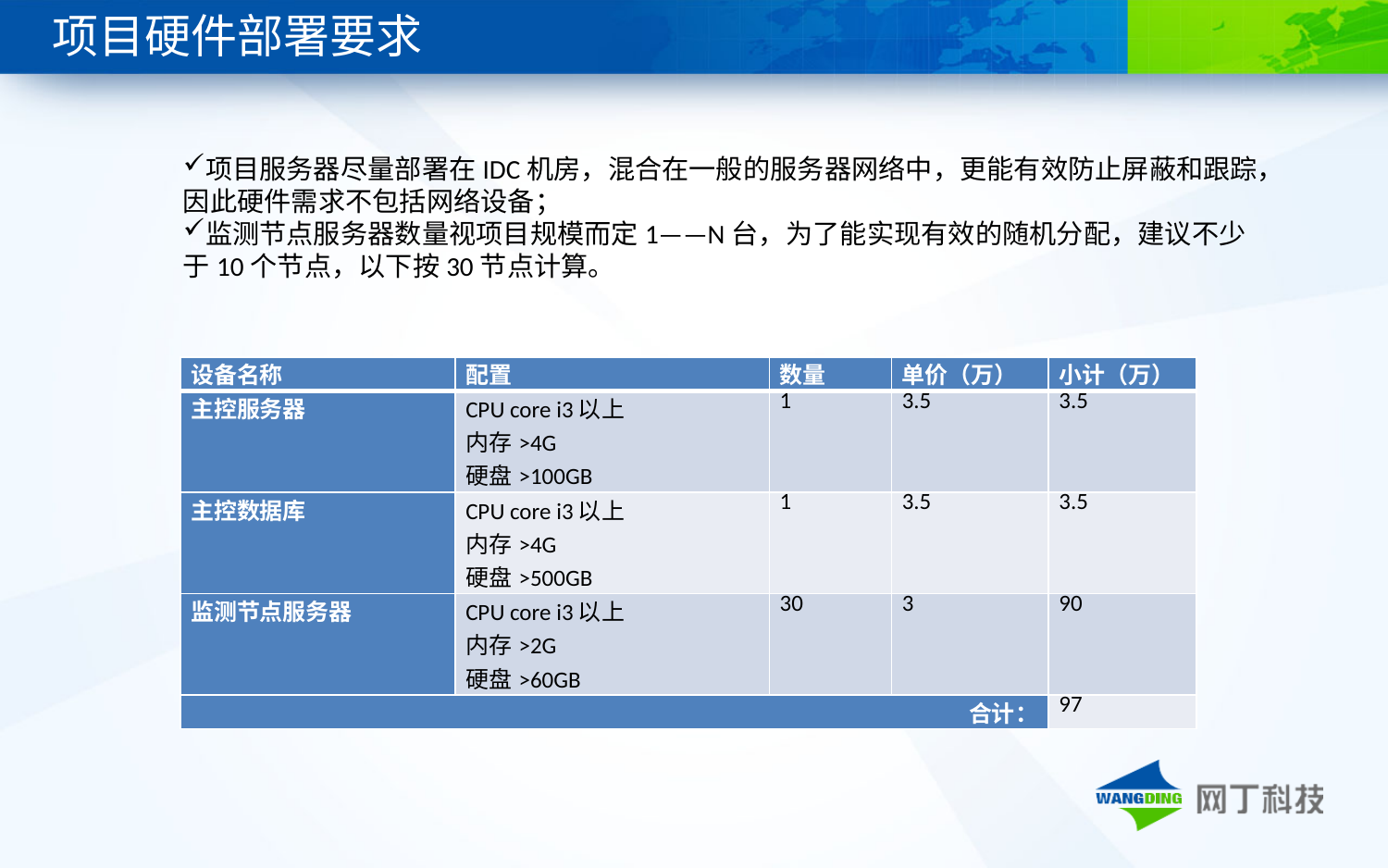

项目硬件部署要求
项目服务器尽量部署在IDC机房，混合在一般的服务器网络中，更能有效防止屏蔽和跟踪，因此硬件需求不包括网络设备；
监测节点服务器数量视项目规模而定1——N台，为了能实现有效的随机分配，建议不少于10个节点，以下按30节点计算。
| 设备名称 | 配置 | 数量 | 单价（万） | 小计（万） |
| --- | --- | --- | --- | --- |
| 主控服务器 | CPU core i3以上 内存>4G 硬盘>100GB | 1 | 3.5 | 3.5 |
| 主控数据库 | CPU core i3以上 内存>4G 硬盘>500GB | 1 | 3.5 | 3.5 |
| 监测节点服务器 | CPU core i3以上 内存>2G 硬盘>60GB | 30 | 3 | 90 |
| 合计： |  |  |  | 97 |